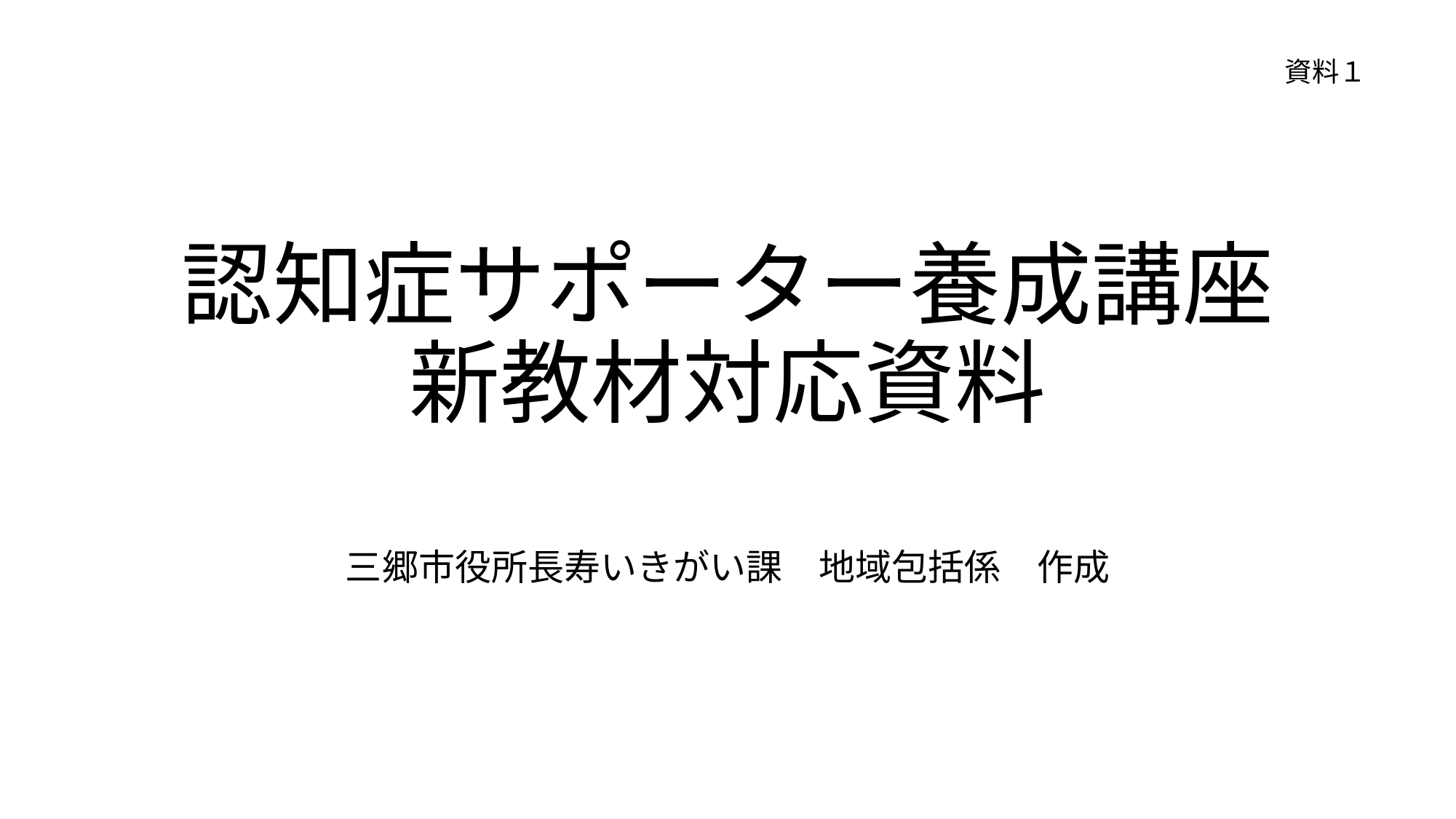

資料１
# 認知症サポーター養成講座 新教材対応資料

三郷市役所長寿いきがい課　地域包括係　作成